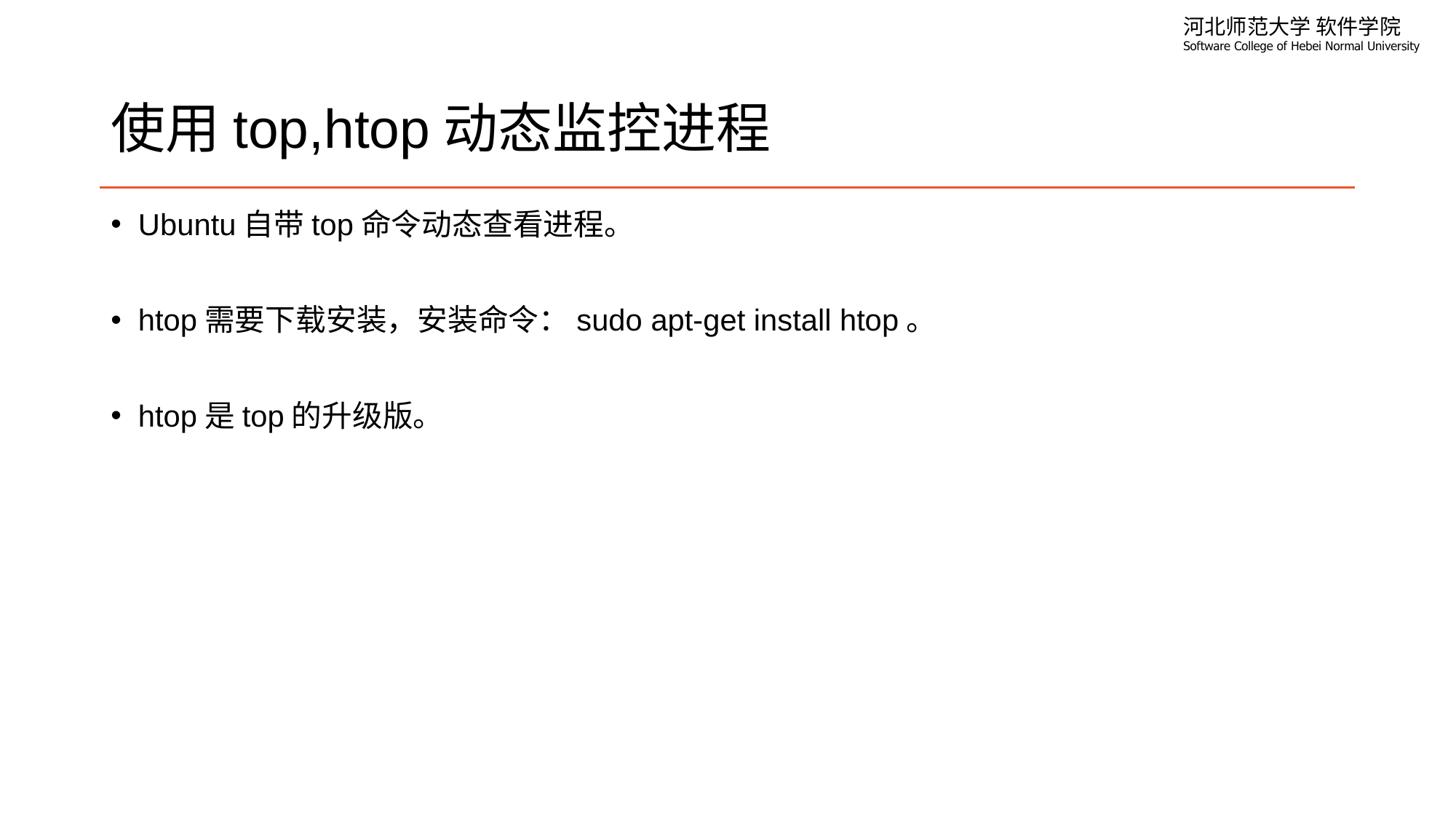

# 使用top,htop动态监控进程
Ubuntu自带top命令动态查看进程。

htop需要下载安装，安装命令：sudo apt-get install htop。

htop是top的升级版。